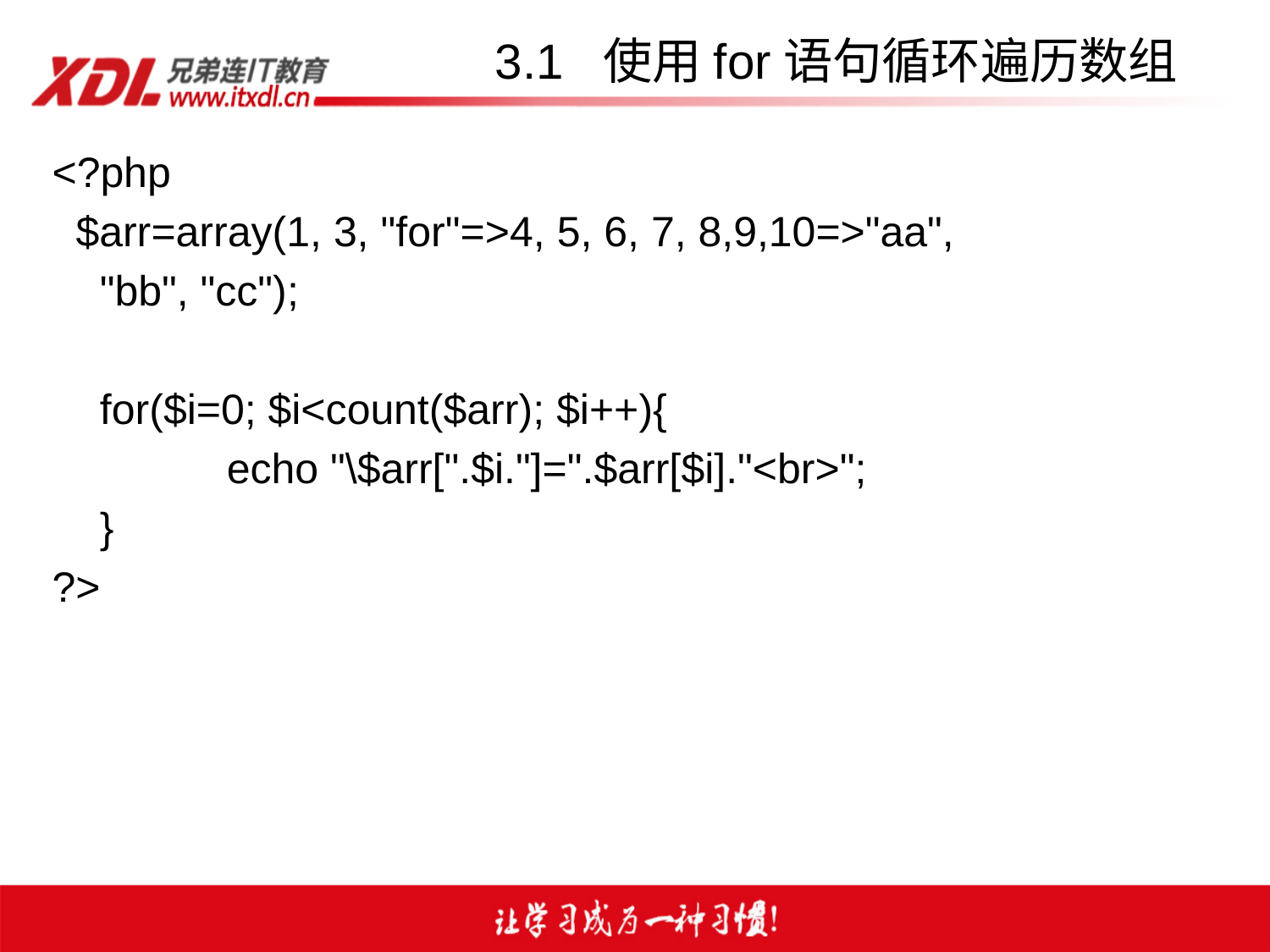

# 3.1  使用for语句循环遍历数组
<?php
  $arr=array(1, 3, "for"=>4, 5, 6, 7, 8,9,10=>"aa",
	"bb", "cc");

	for($i=0; $i<count($arr); $i++){
		echo "\$arr[".$i."]=".$arr[$i]."<br>";
	}
?>